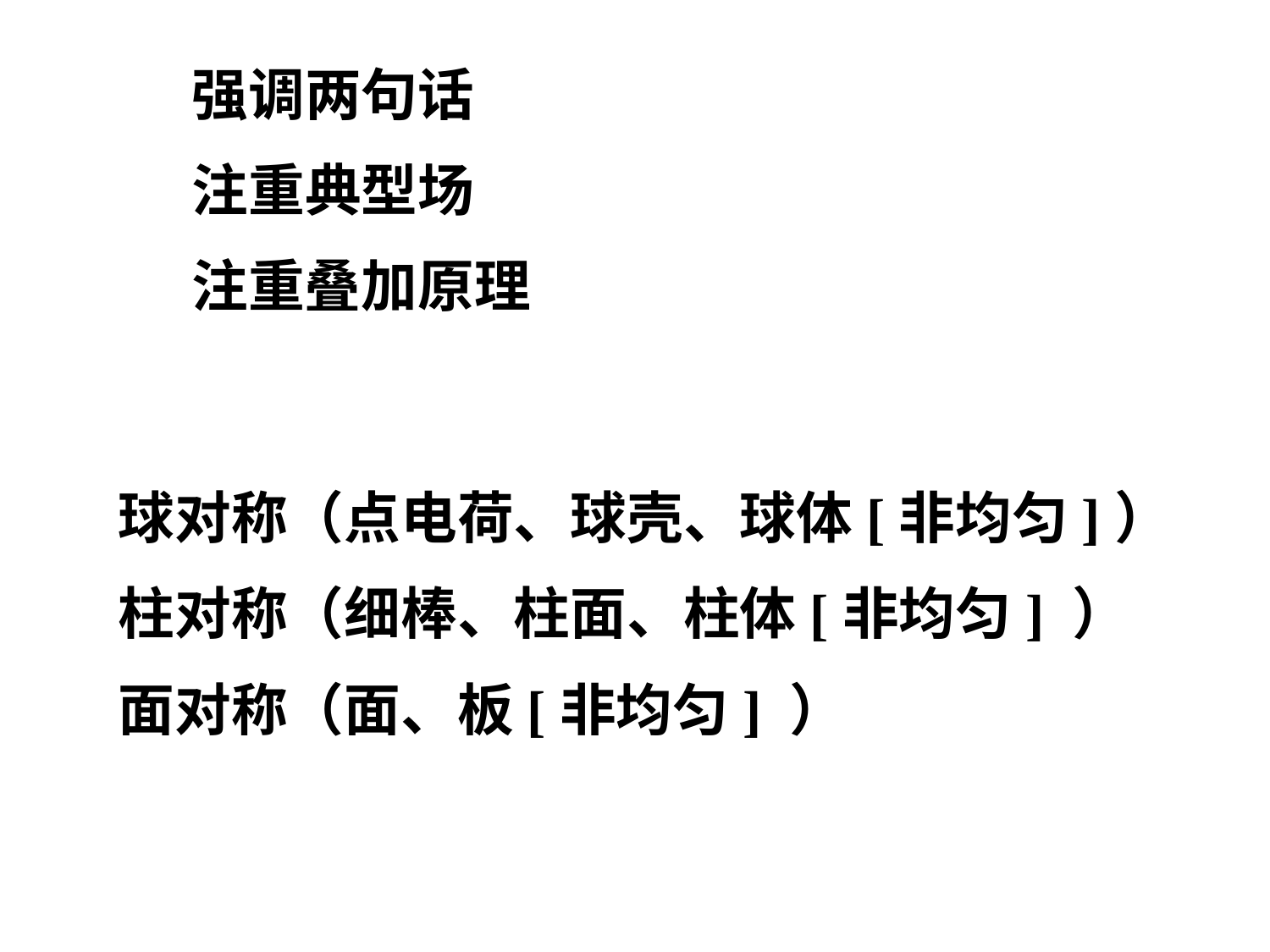

强调两句话
   注重典型场
   注重叠加原理
球对称（点电荷、球壳、球体[非均匀]）
柱对称（细棒、柱面、柱体[非均匀] ）
面对称（面、板[非均匀] ）